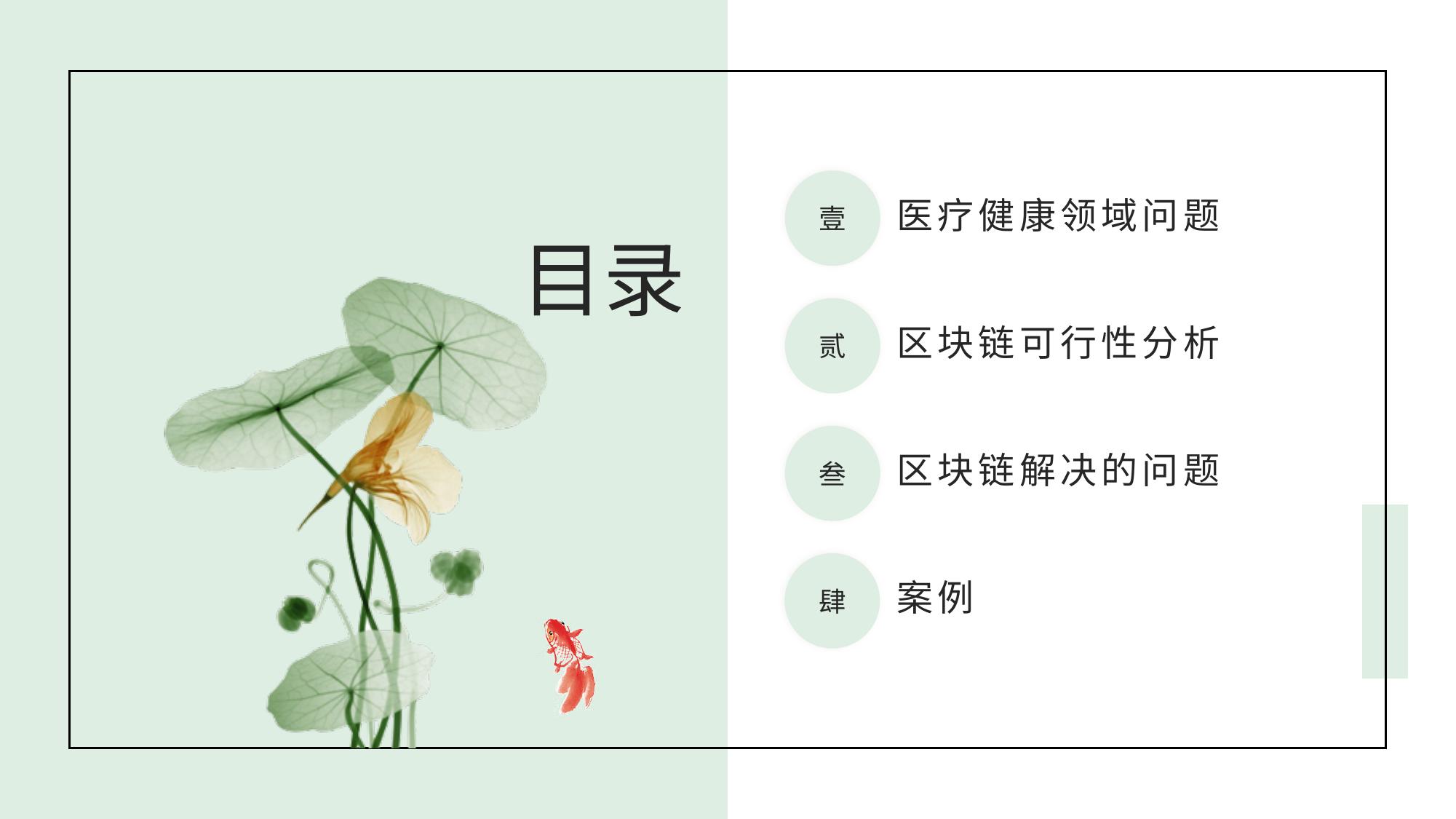

壹
医疗健康领域问题
目录
贰
区块链可行性分析
叁
区块链解决的问题
肆
案例